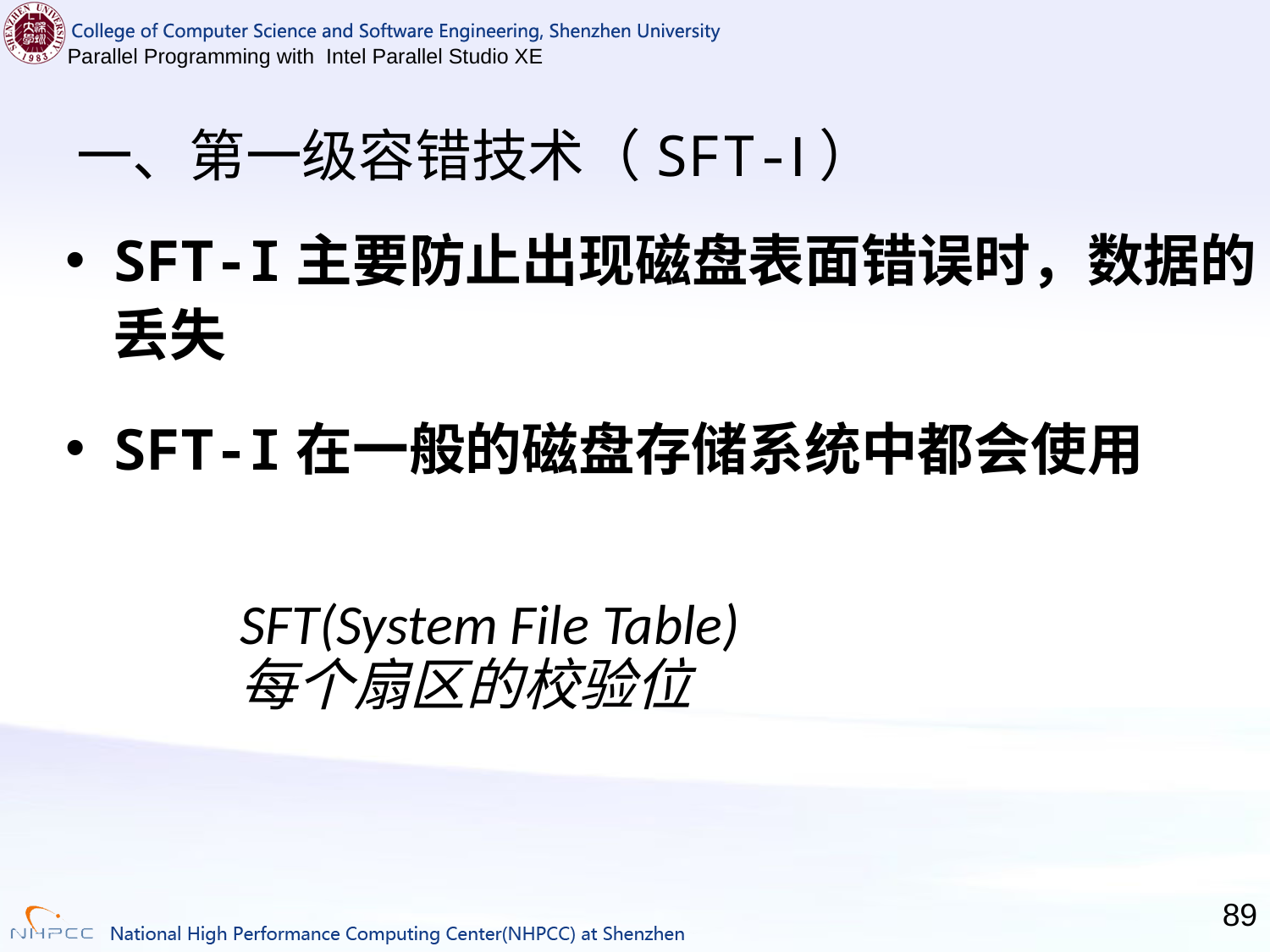

# 一、第一级容错技术（SFT-I）
SFT-I主要防止出现磁盘表面错误时，数据的丢失
SFT-I在一般的磁盘存储系统中都会使用

		SFT(System File Table)
		每个扇区的校验位
89